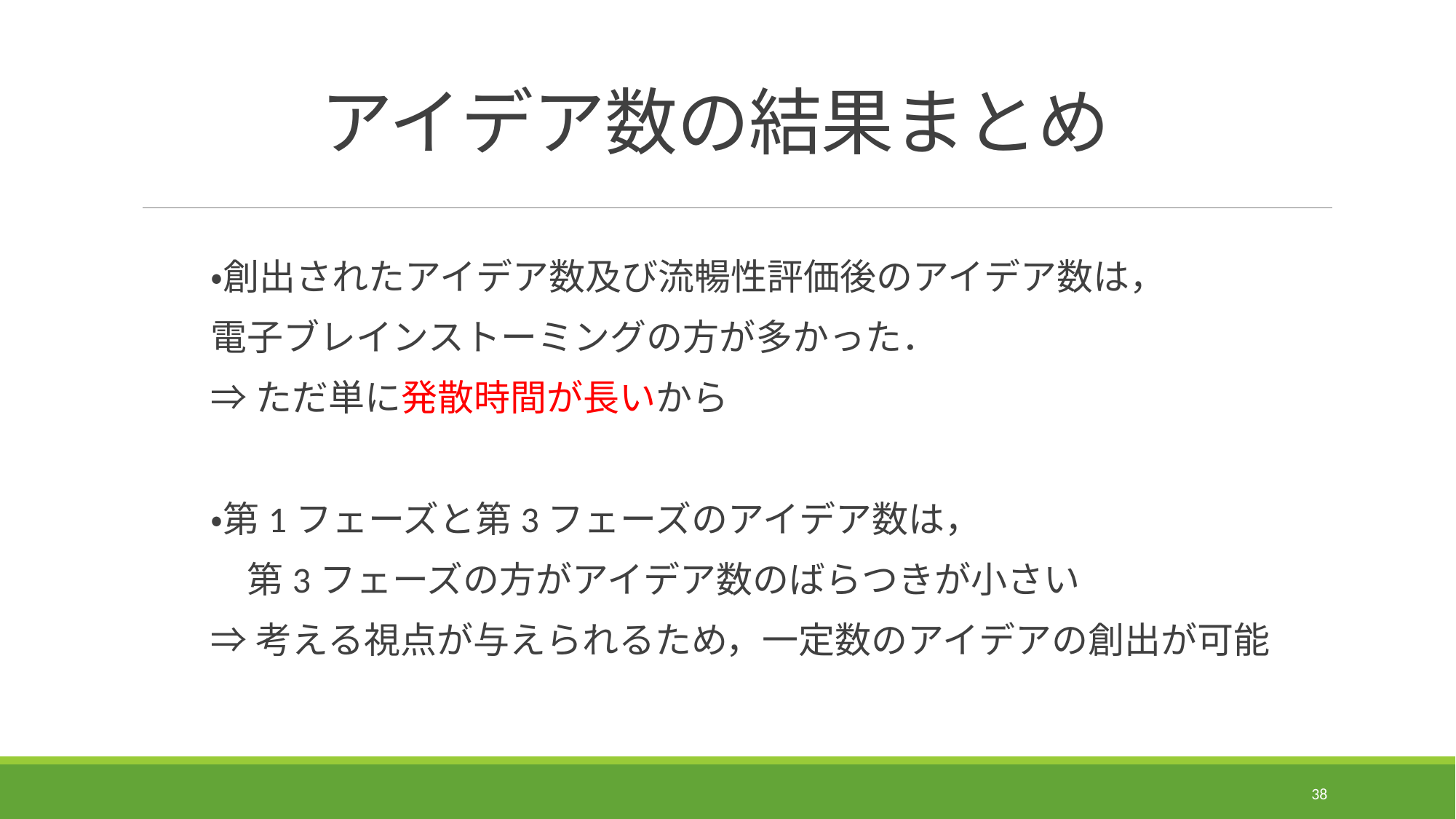

# アイデア数の結果まとめ
・創出されたアイデア数及び流暢性評価後のアイデア数は，
電子ブレインストーミングの方が多かった．
⇒ただ単に発散時間が長いから

・第1フェーズと第3フェーズのアイデア数は，
　第3フェーズの方がアイデア数のばらつきが小さい
⇒考える視点が与えられるため，一定数のアイデアの創出が可能

38